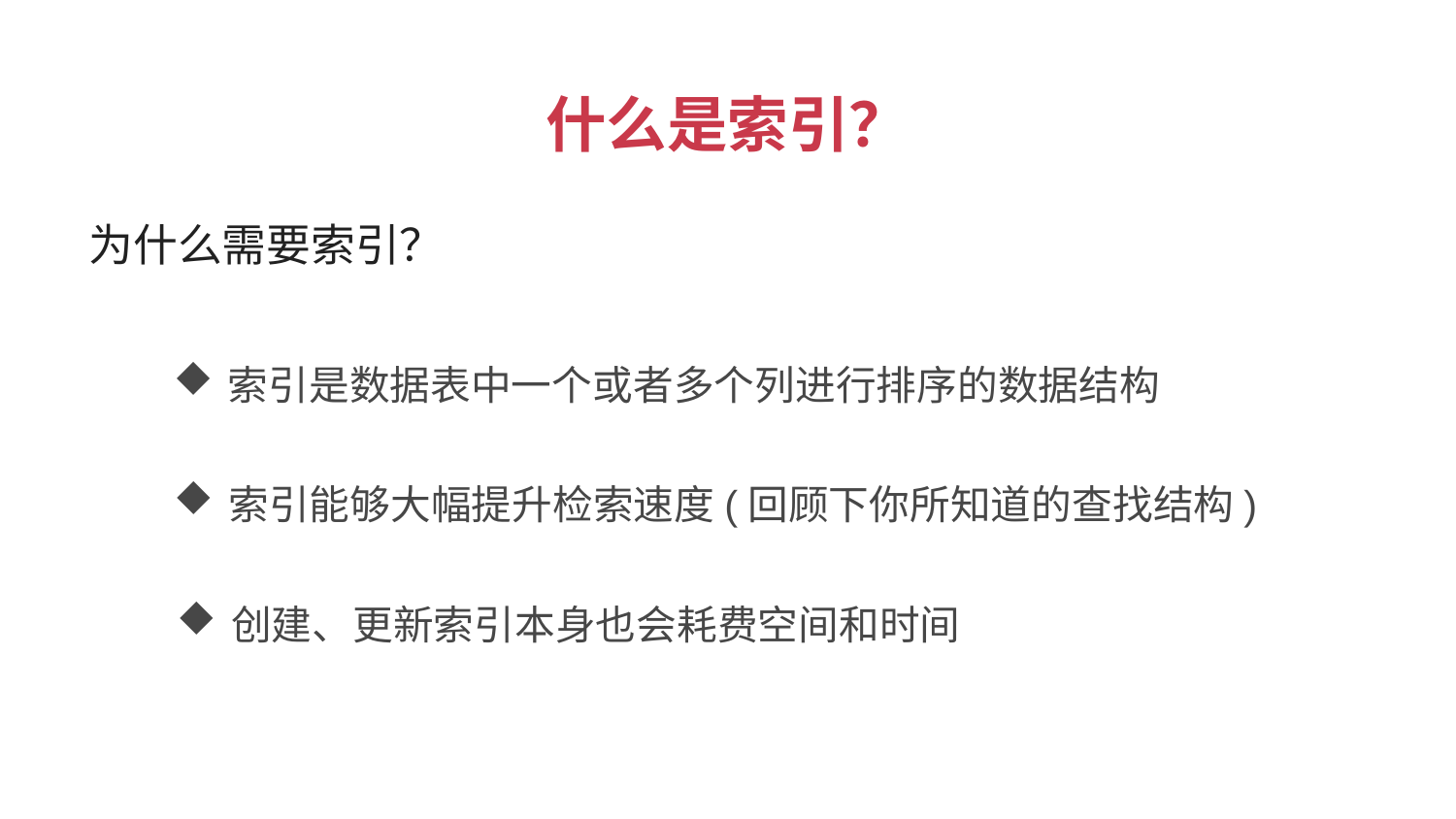

什么是索引？
为什么需要索引？
索引是数据表中一个或者多个列进行排序的数据结构
索引能够大幅提升检索速度(回顾下你所知道的查找结构)
创建、更新索引本身也会耗费空间和时间